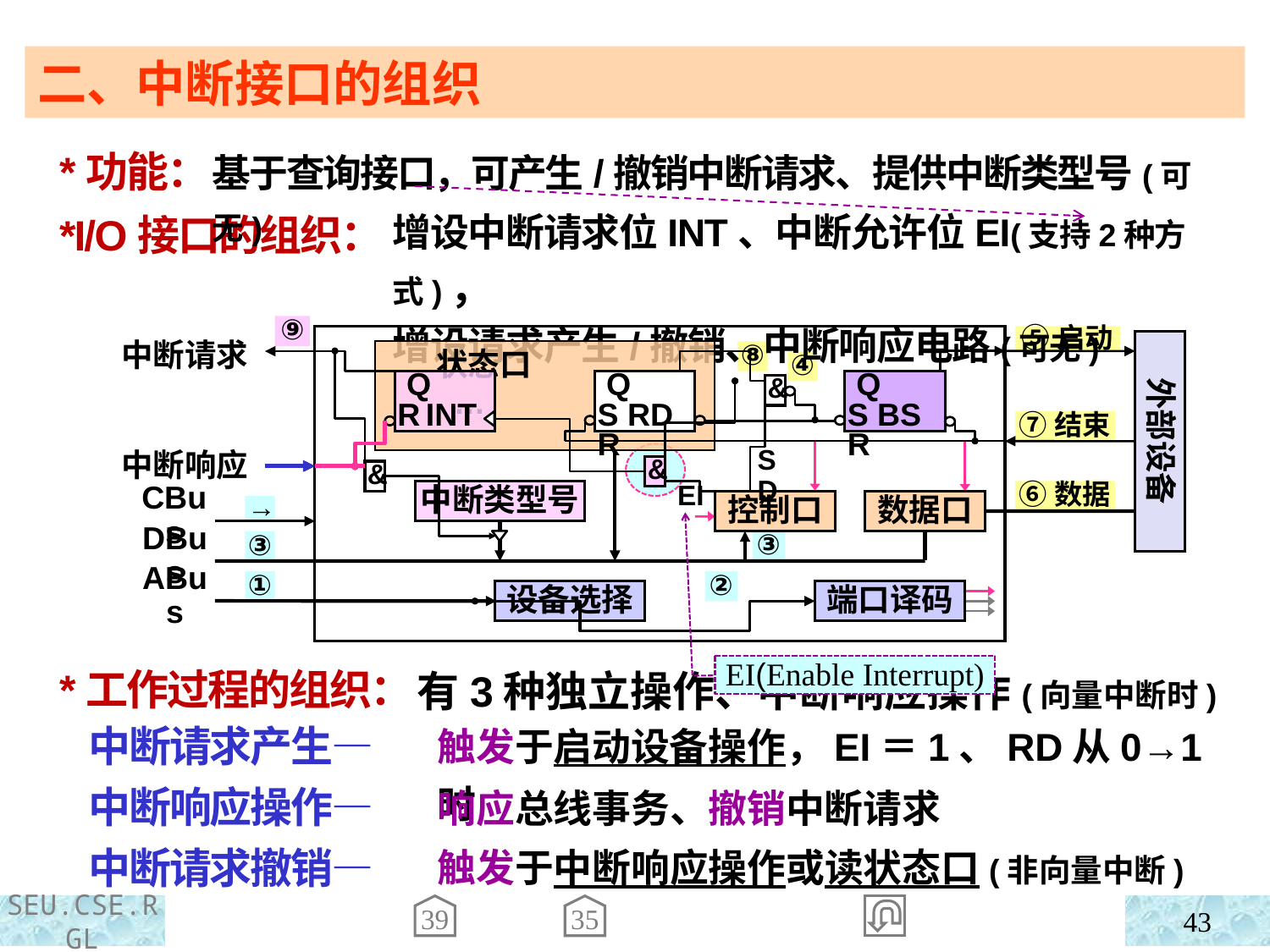

二、中断接口的组织
  *功能：
  *I/O接口的组织：

  *工作过程的组织：
基于查询接口，可产生/撤销中断请求、提供中断类型号(可无)
增设中断请求位INT、中断允许位EI(支持2种方式)，
增设请求产生/撤销、中断响应电路(可无)
⑨
⑤启动
⑧
④
⑦结束
⑥数据
→
③
③
①
②

外部设备
          状态口
         …
中断请求
 Q
S RD R
 Q
S BS R
 Q
R INT
&

中断响应
&
&
SD
中断类型号
EI
控制口
数据口
CBus

DBus
设备选择
端口译码
ABus

有3种独立操作、中断响应操作(向量中断时)
EI(Enable Interrupt)
     中断请求产生—
     中断响应操作—
     中断请求撤销—
触发于启动设备操作，EI＝1、RD从0→1时
响应总线事务、撤销中断请求
触发于中断响应操作或读状态口(非向量中断)

39
35
43